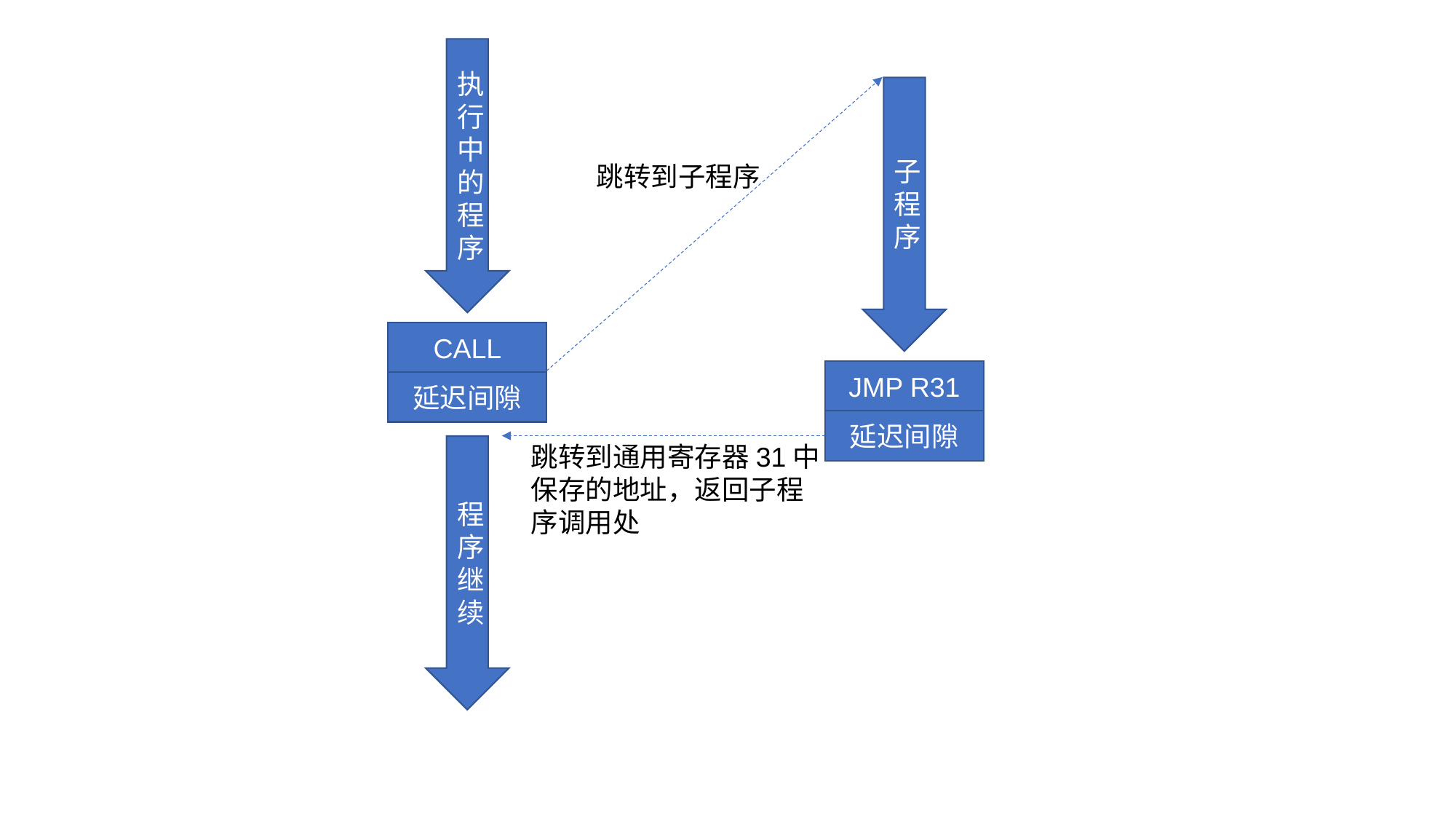

执行中的程序
子程序
跳转到子程序
CALL
JMP R31
延迟间隙
延迟间隙
跳转到通用寄存器31中
保存的地址，返回子程
序调用处
程序继续